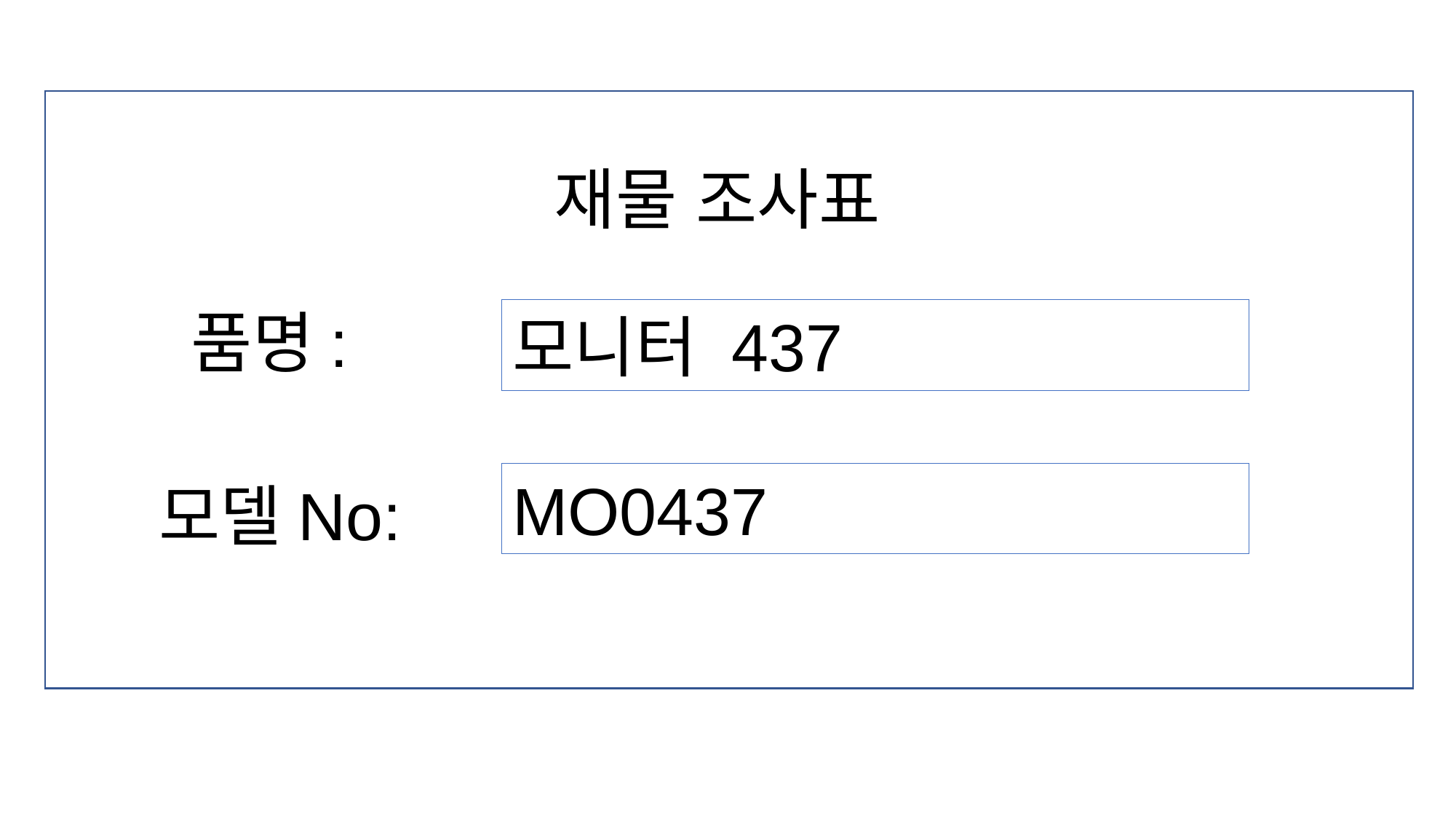

재물 조사표
품명:
모니터 437
MO0437
모델No: